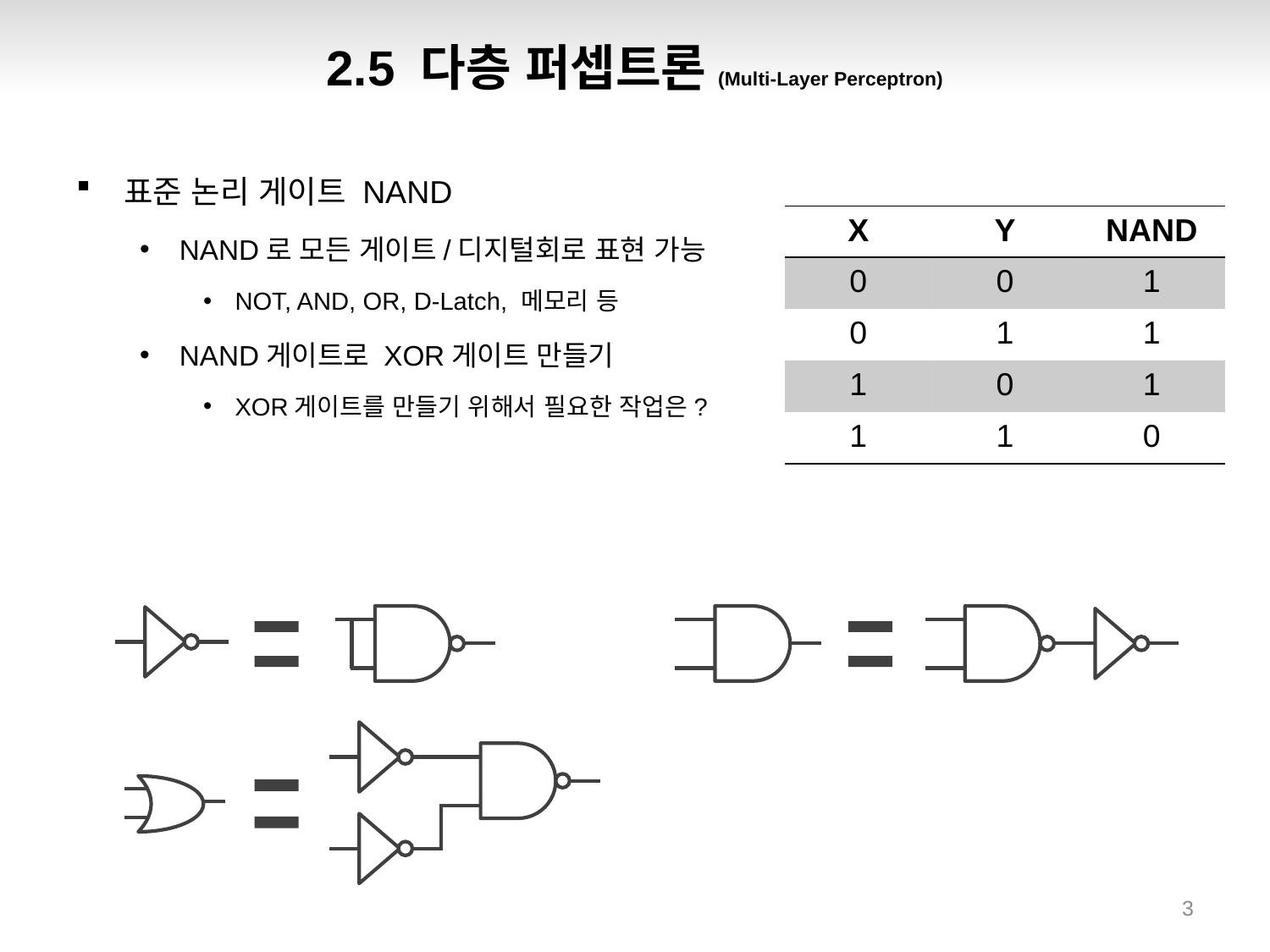

# 2.5 다층 퍼셉트론(Multi-Layer Perceptron)
표준 논리 게이트 NAND
NAND로 모든 게이트/디지털회로 표현 가능
NOT, AND, OR, D-Latch, 메모리 등
NAND게이트로 XOR게이트 만들기
XOR게이트를 만들기 위해서 필요한 작업은?
| X | Y | NAND |
| --- | --- | --- |
| 0 | 0 | 1 |
| 0 | 1 | 1 |
| 1 | 0 | 1 |
| 1 | 1 | 0 |

3